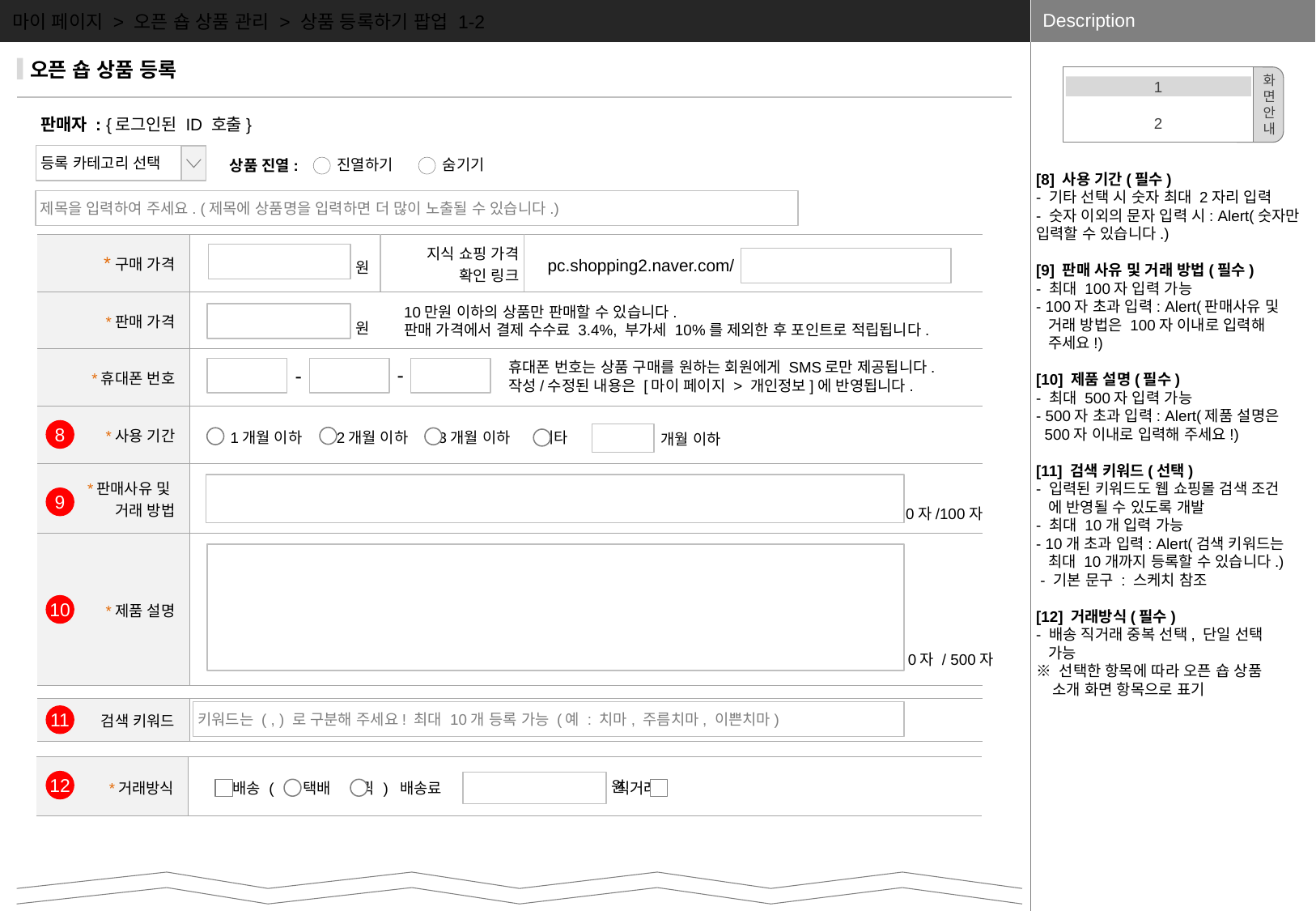

마이 페이지 > 오픈 숍 상품 관리 > 상품 등록하기 팝업 1-2

[8] 사용 기간(필수)
- 기타 선택 시 숫자 최대 2자리 입력
- 숫자 이외의 문자 입력 시: Alert(숫자만 입력할 수 있습니다.)

[9] 판매 사유 및 거래 방법(필수)
- 최대 100자 입력 가능
- 100자 초과 입력: Alert(판매사유 및
  거래 방법은 100자 이내로 입력해
  주세요!)

[10] 제품 설명(필수)
- 최대 500자 입력 가능
- 500자 초과 입력: Alert(제품 설명은
  500자 이내로 입력해 주세요!)

[11] 검색 키워드(선택)
- 입력된 키워드도 웹 쇼핑몰 검색 조건
  에 반영될 수 있도록 개발
- 최대 10개 입력 가능
- 10개 초과 입력: Alert(검색 키워드는
  최대 10개까지 등록할 수 있습니다.)
 - 기본 문구 : 스케치 참조

[12] 거래방식(필수)
- 배송 직거래 중복 선택, 단일 선택
  가능
※ 선택한 항목에 따라 오픈 숍 상품
   소개 화면 항목으로 표기
오픈 숍 상품 등록

1

2
화
면
안
내

판매자 : {로그인된 ID 호출}
등록 카테고리 선택

진열하기

숨기기

상품 진열:
제목을 입력하여 주세요. (제목에 상품명을 입력하면 더 많이 노출될 수 있습니다.)
| \*구매 가격 |  | 지식 쇼핑 가격 확인 링크 |  |
| --- | --- | --- | --- |
| \*판매 가격 |  |  |  |
| \*휴대폰 번호 |  |  |  |
| \*사용 기간 | 1개월 이하 2개월 이하 3개월 이하 기타 |  |  |
| \*판매사유 및 거래 방법 |  |  |  |
| \*제품 설명 |  |  |  |

pc.shopping2.naver.com/
원
10만원 이하의 상품만 판매할 수 있습니다.
판매 가격에서 결제 수수료 3.4%, 부가세 10%를 제외한 후 포인트로 적립됩니다.

원
휴대폰 번호는 상품 구매를 원하는 회원에게 SMS로만 제공됩니다. 작성/수정된 내용은 [마이 페이지 > 개인정보]에 반영됩니다.
-
-

8

개월 이하

9
0자/100자

10
0자 / 500자
| 검색 키워드 |  |
| --- | --- |
키워드는 ( , ) 로 구분해 주세요! 최대 10개 등록 가능 (예 : 치마, 주름치마, 이쁜치마)
11
| \*거래방식 | 배송 ( 택배 퀵 ) 배송료 직거래 |
| --- | --- |
12
원